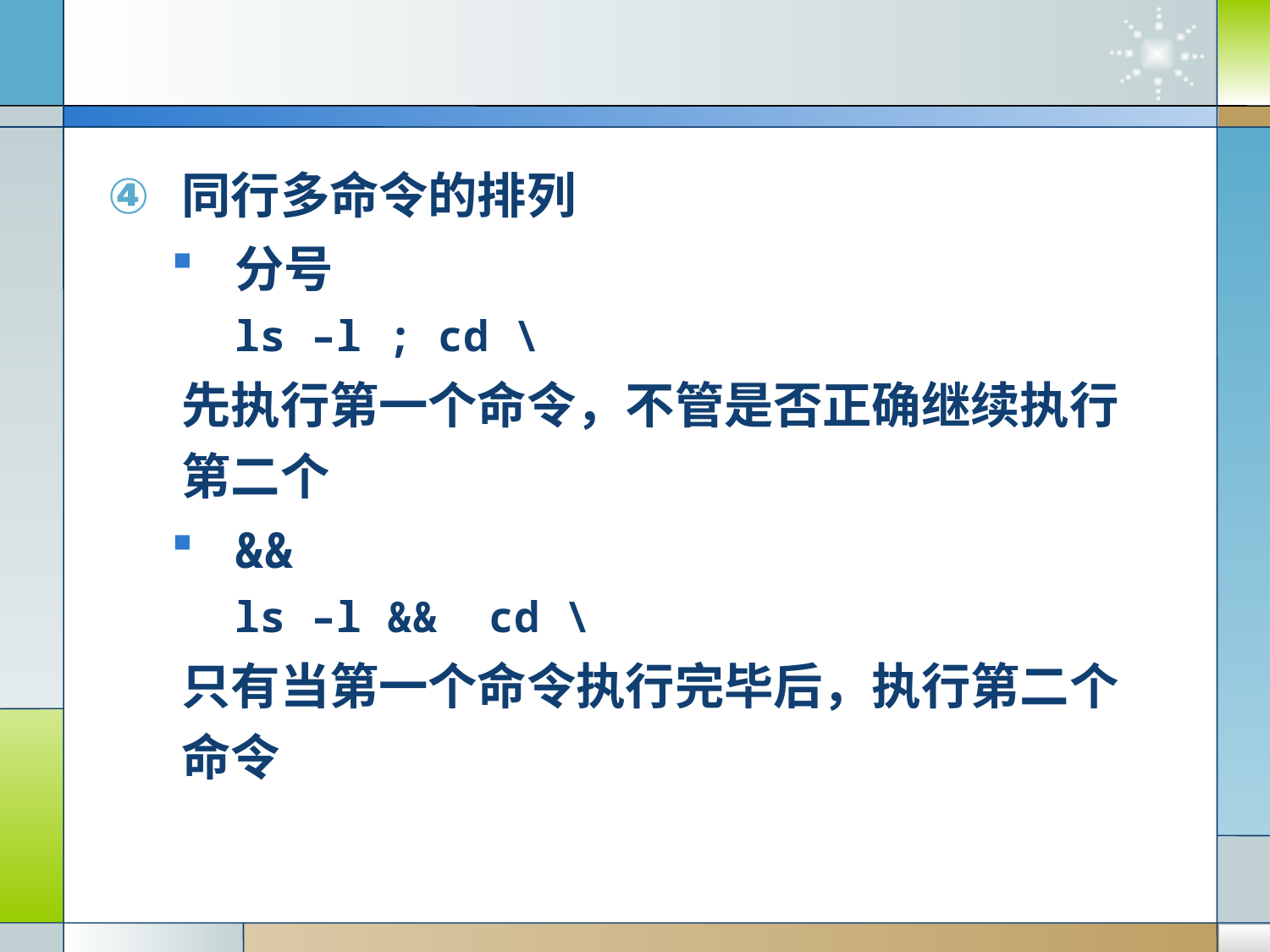

#
同行多命令的排列
分号
ls –l ; cd \
	先执行第一个命令，不管是否正确继续执行第二个
&&
ls –l &&  cd \
	只有当第一个命令执行完毕后，执行第二个命令
20